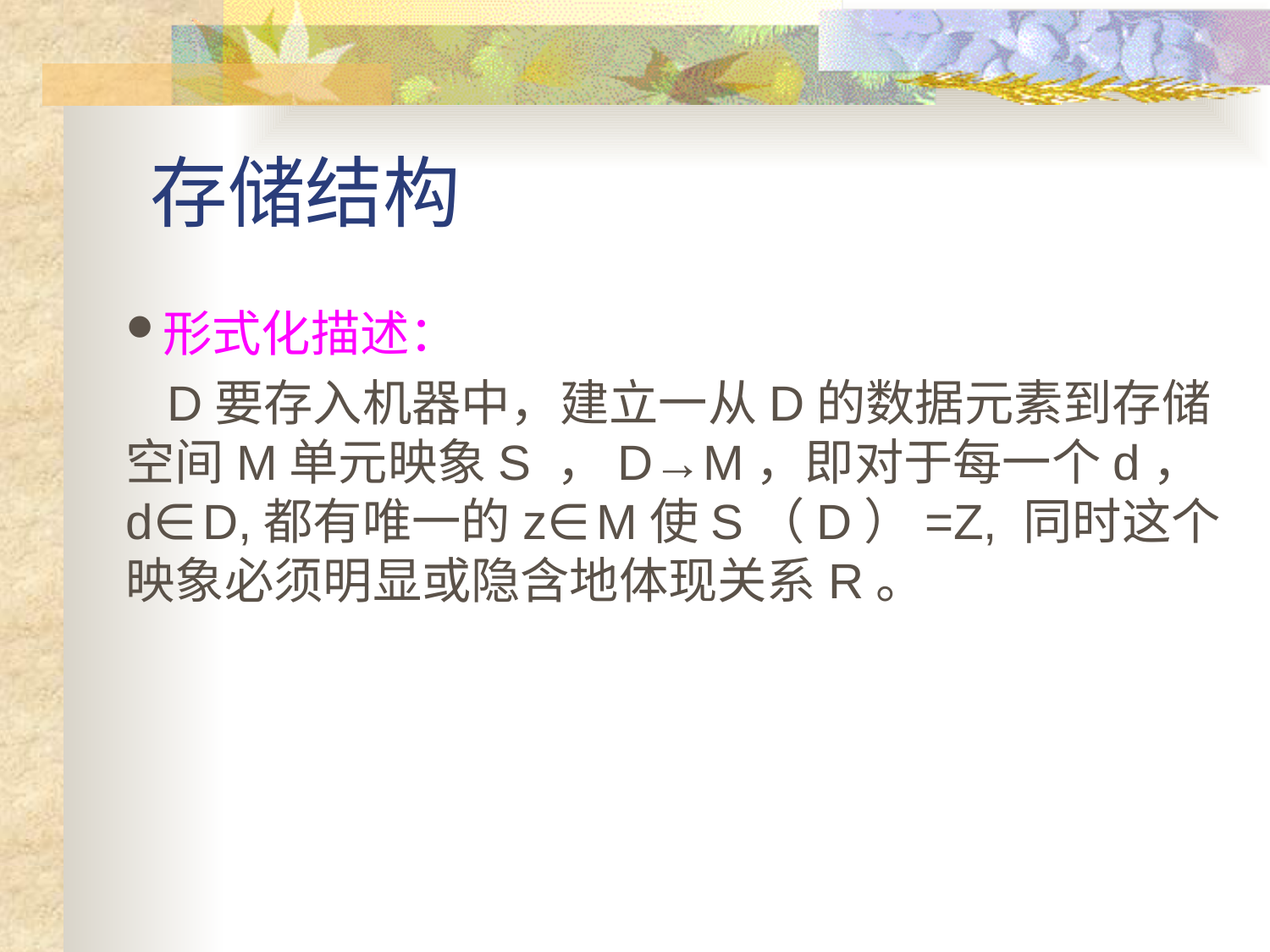

# 存储结构
形式化描述：
   D要存入机器中，建立一从D的数据元素到存储空间M单元映象S ，D→M，即对于每一个d， d∈D,都有唯一的z∈M使S（D）=Z, 同时这个映象必须明显或隐含地体现关系R。